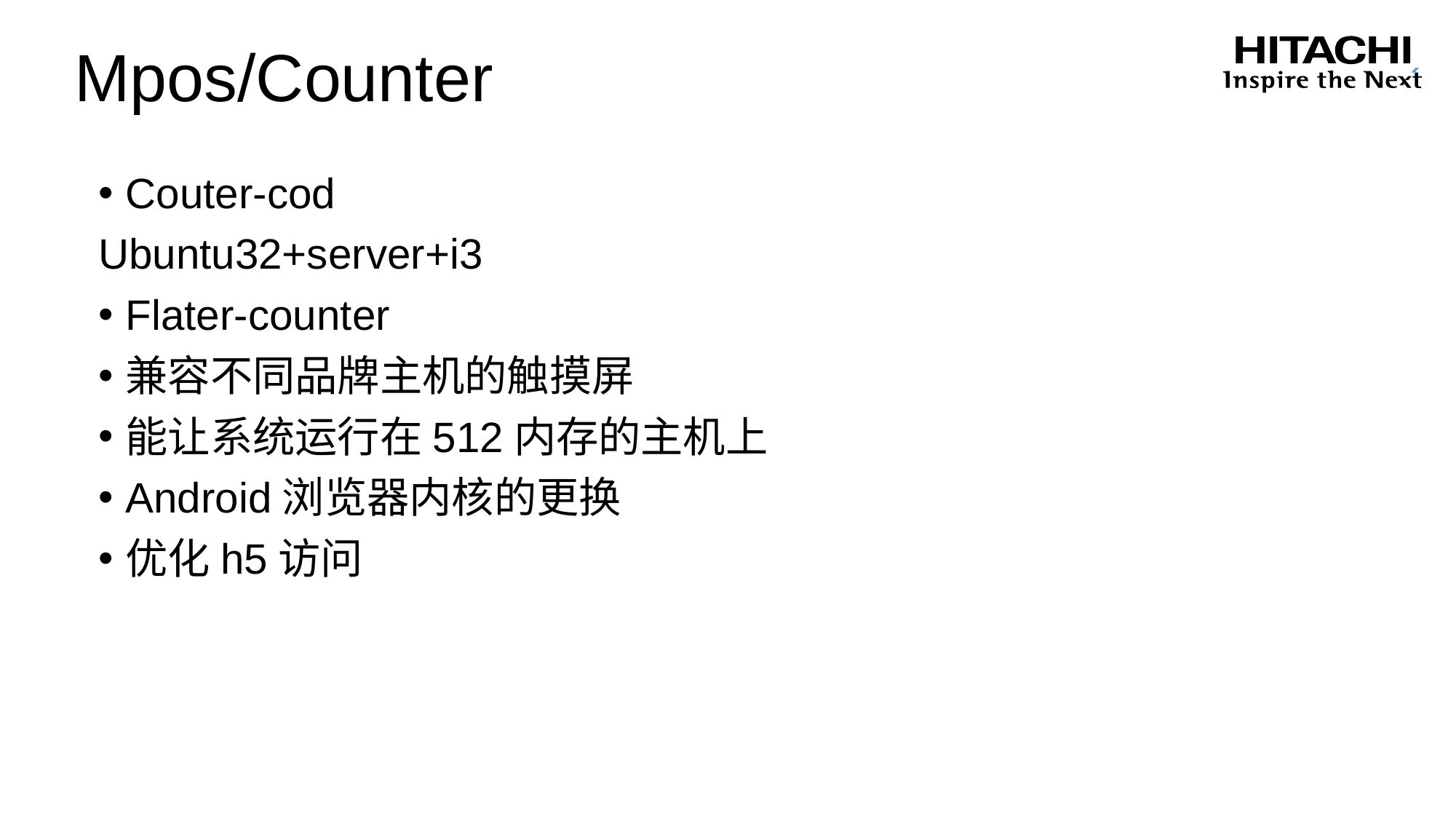

Mpos/Counter
Couter-cod
Ubuntu32+server+i3
Flater-counter
兼容不同品牌主机的触摸屏
能让系统运行在512内存的主机上
Android浏览器内核的更换
优化h5访问